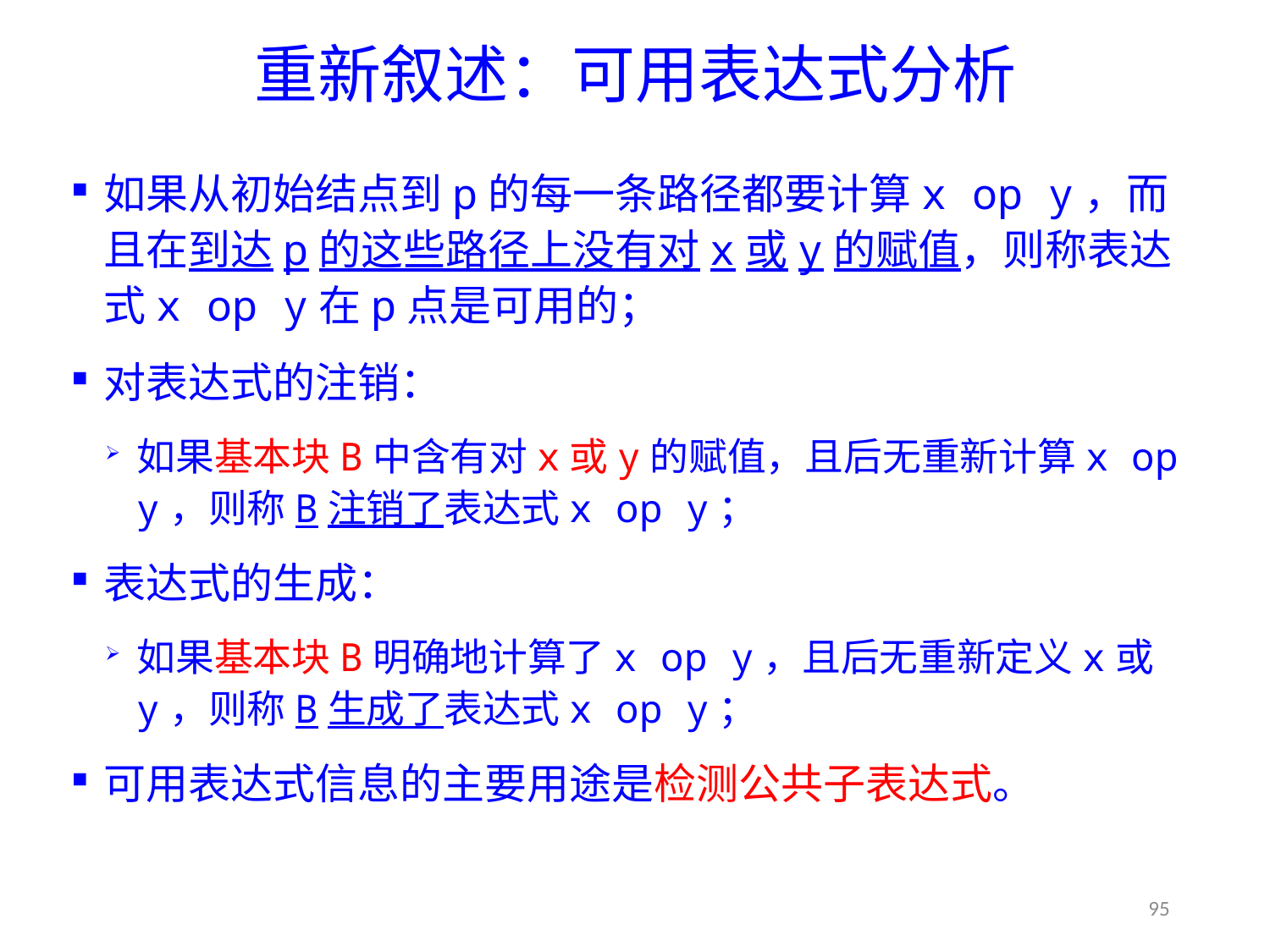

# 重新叙述：可用表达式分析
如果从初始结点到p的每一条路径都要计算x op y，而且在到达p的这些路径上没有对x或y的赋值，则称表达式x op y在p点是可用的；
对表达式的注销：
如果基本块B中含有对x或y的赋值，且后无重新计算x op y，则称B注销了表达式x op y；
表达式的生成：
如果基本块B明确地计算了x op y，且后无重新定义x或y，则称B生成了表达式x op y；
可用表达式信息的主要用途是检测公共子表达式。
95